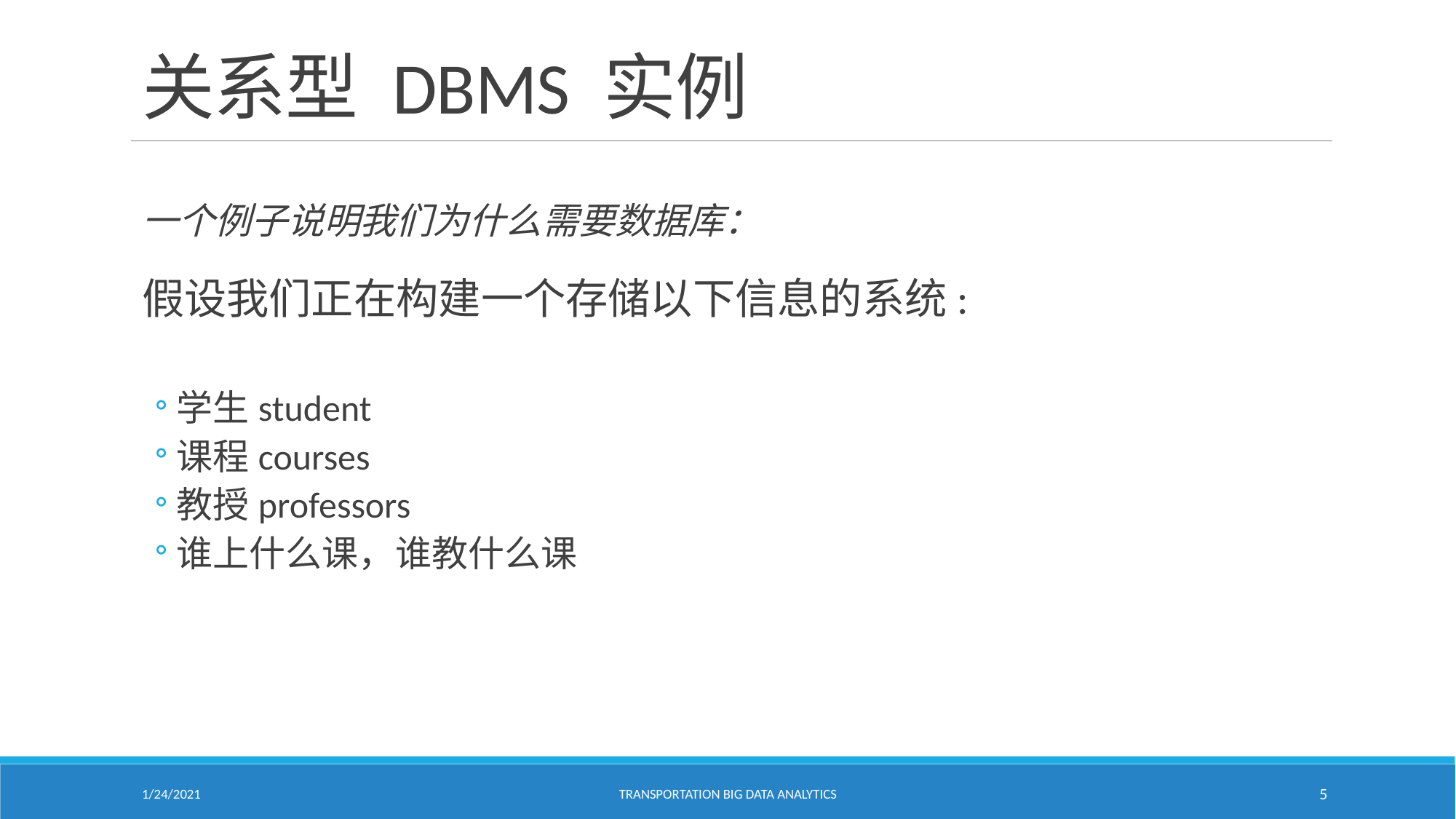

# 关系型 DBMS 实例
一个例子说明我们为什么需要数据库：
假设我们正在构建一个存储以下信息的系统:

学生student
课程courses
教授professors
谁上什么课，谁教什么课
1/24/2021
Transportation Big Data Analytics
5